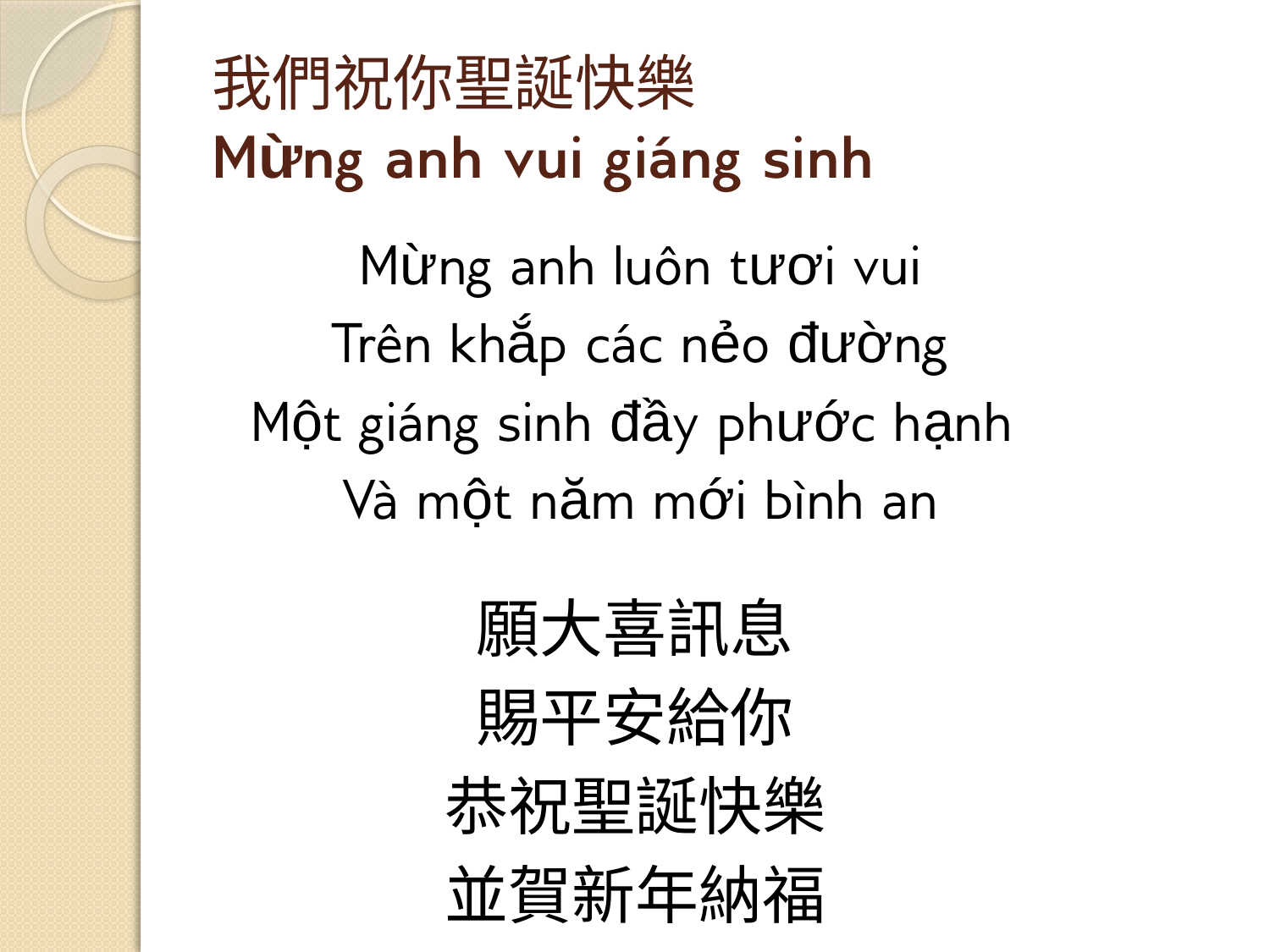

# 我們祝你聖誕快樂 Mừng anh vui giáng sinh
Mừng anh luôn tươi vui
Trên khắp các nẻo đường
Một giáng sinh đầy phước hạnh
Và một năm mới bình an
願大喜訊息
賜平安給你
恭祝聖誕快樂
並賀新年納福